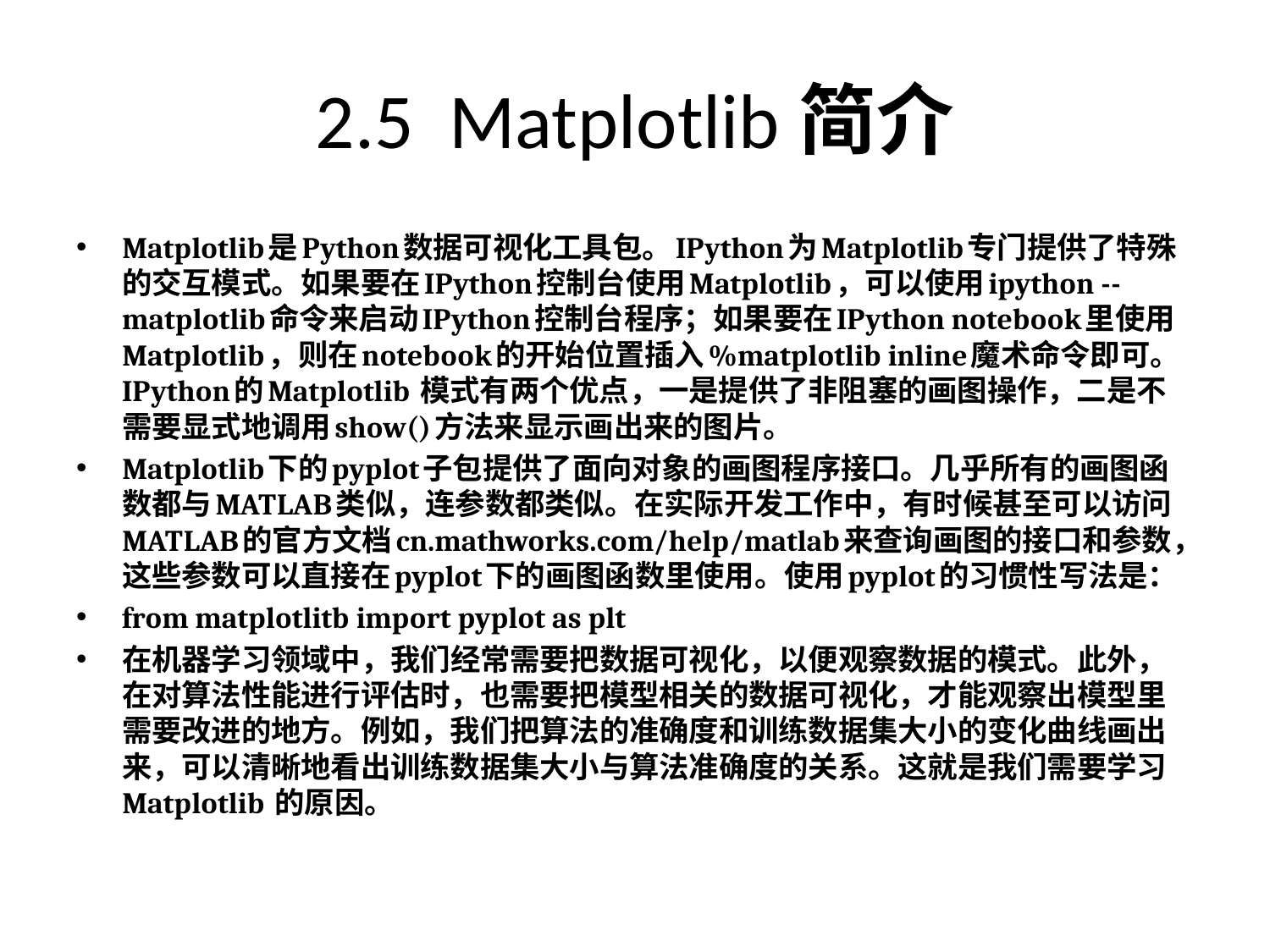

# 2.5  Matplotlib简介
Matplotlib是Python数据可视化工具包。IPython为Matplotlib专门提供了特殊的交互模式。如果要在IPython控制台使用Matplotlib，可以使用ipython --matplotlib命令来启动IPython控制台程序；如果要在IPython notebook里使用Matplotlib，则在notebook的开始位置插入%matplotlib inline魔术命令即可。IPython的Matplotlib 模式有两个优点，一是提供了非阻塞的画图操作，二是不需要显式地调用show()方法来显示画出来的图片。
Matplotlib下的pyplot子包提供了面向对象的画图程序接口。几乎所有的画图函数都与MATLAB类似，连参数都类似。在实际开发工作中，有时候甚至可以访问MATLAB的官方文档cn.mathworks.com/help/matlab来查询画图的接口和参数，这些参数可以直接在pyplot下的画图函数里使用。使用pyplot的习惯性写法是：
from matplotlitb import pyplot as plt
在机器学习领域中，我们经常需要把数据可视化，以便观察数据的模式。此外，在对算法性能进行评估时，也需要把模型相关的数据可视化，才能观察出模型里需要改进的地方。例如，我们把算法的准确度和训练数据集大小的变化曲线画出来，可以清晰地看出训练数据集大小与算法准确度的关系。这就是我们需要学习Matplotlib 的原因。